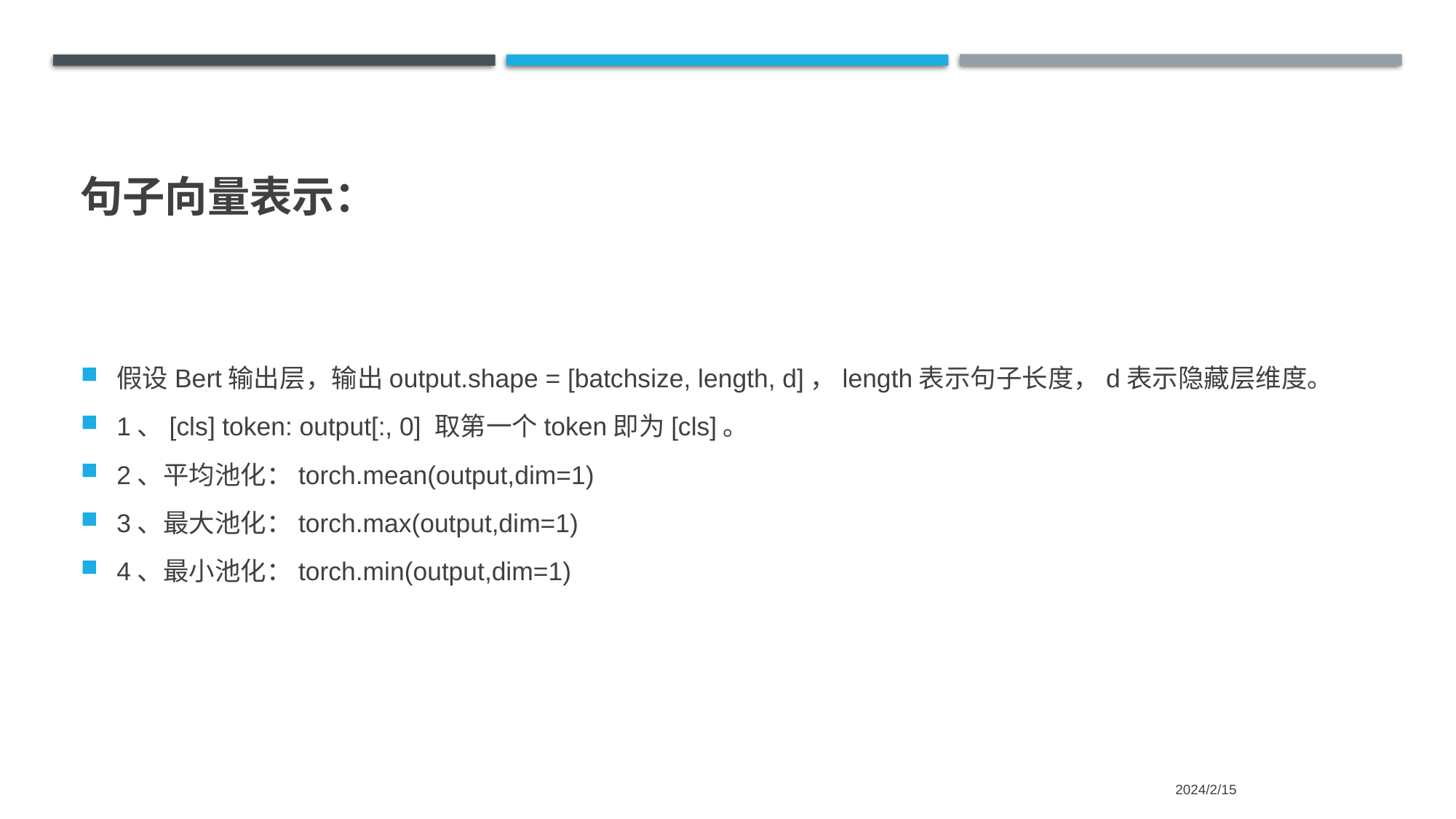

# 句子向量表示：
假设Bert输出层，输出output.shape = [batchsize, length, d]，length表示句子长度，d表示隐藏层维度。
1、[cls] token: output[:, 0] 取第一个token即为[cls]。
2、平均池化：torch.mean(output,dim=1)
3、最大池化：torch.max(output,dim=1)
4、最小池化：torch.min(output,dim=1)

2024/2/15